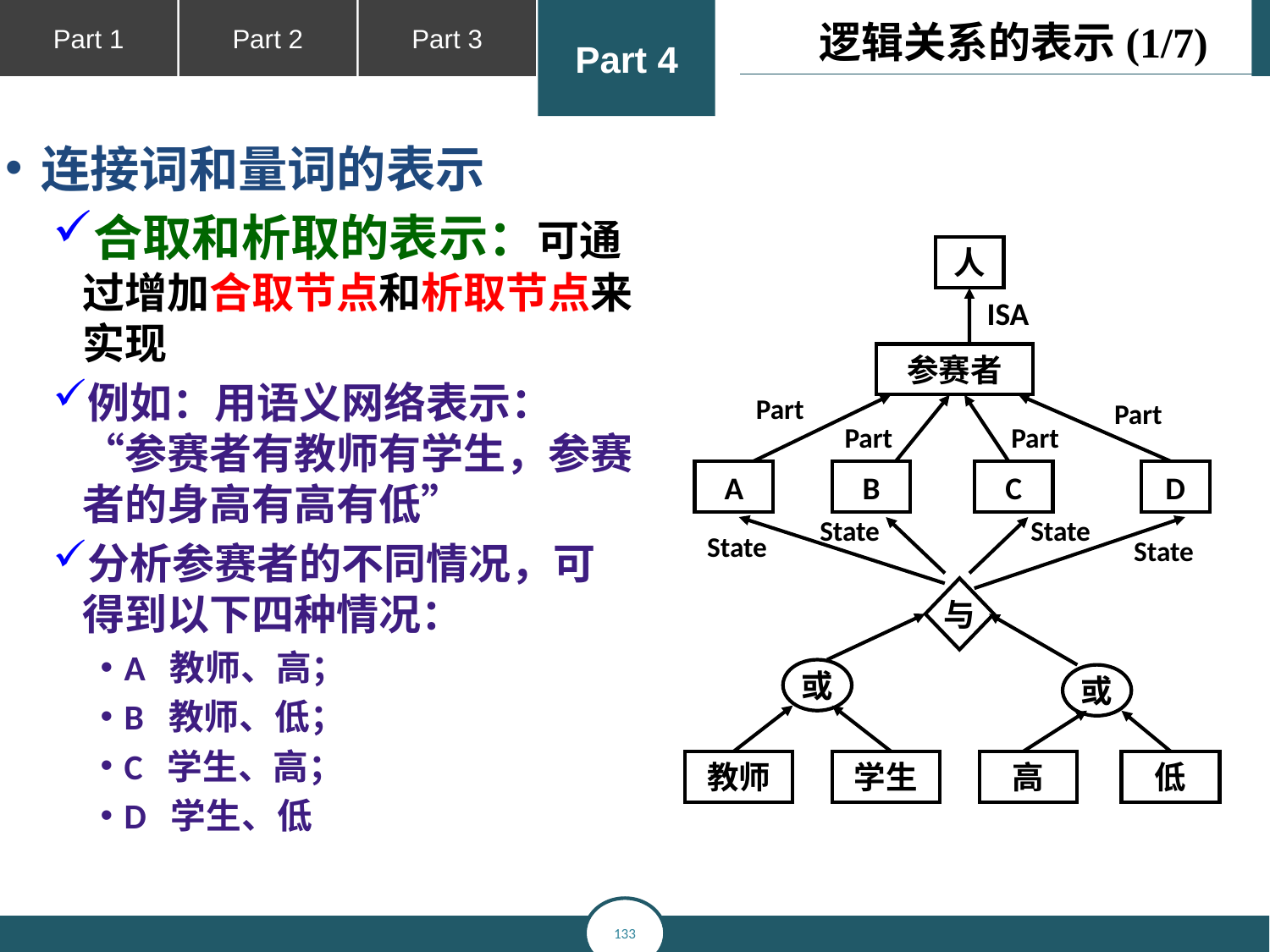

逻辑关系的表示(1/7)
连接词和量词的表示
合取和析取的表示：可通过增加合取节点和析取节点来实现
例如：用语义网络表示：“参赛者有教师有学生，参赛者的身高有高有低”
分析参赛者的不同情况，可得到以下四种情况：
A  教师、高；
B  教师、低；
C  学生、高；
D  学生、低
人
ISA

参赛者
Part
Part

Part
Part
A
B
C
D
State
State

State
State
与

或
或

教师
学生
高
低